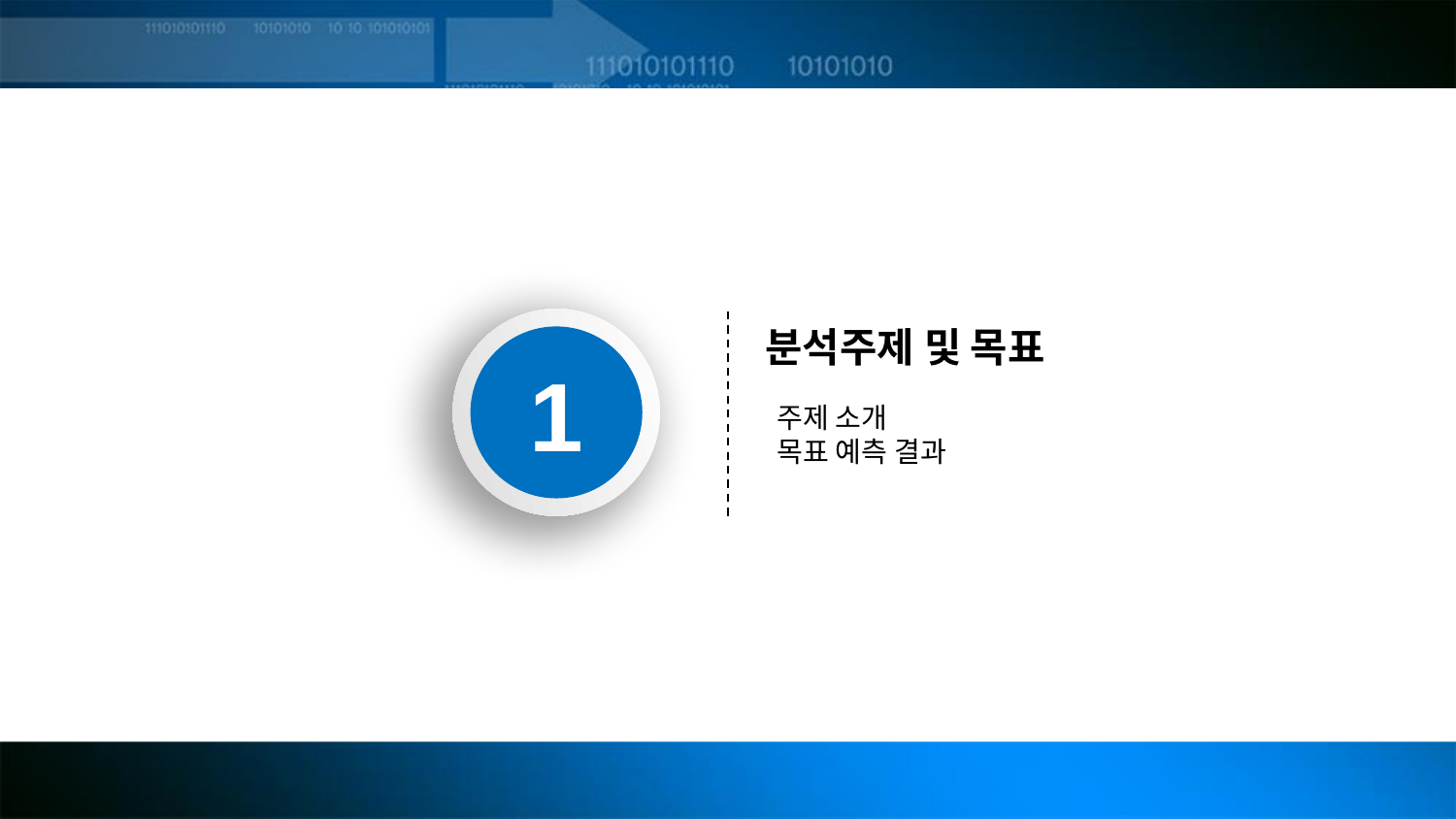

1
분석주제 및 목표
주제 소개
목표 예측 결과